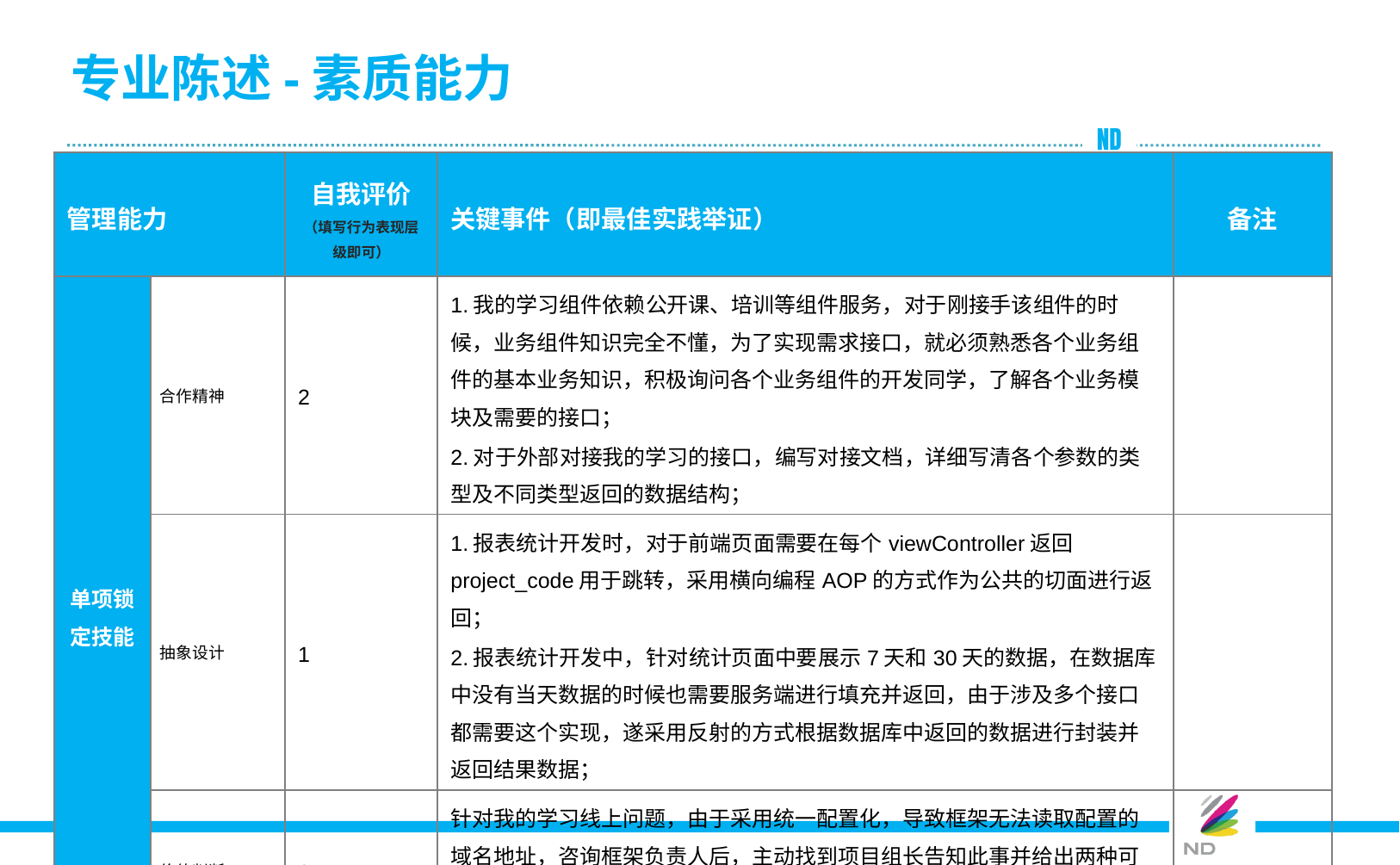

# 专业陈述-素质能力
| 管理能力 |  | 自我评价 （填写行为表现层级即可） | 关键事件（即最佳实践举证） | 备注 |
| --- | --- | --- | --- | --- |
| 单项锁定技能 | 合作精神 | 2 | 1.我的学习组件依赖公开课、培训等组件服务，对于刚接手该组件的时候，业务组件知识完全不懂，为了实现需求接口，就必须熟悉各个业务组件的基本业务知识，积极询问各个业务组件的开发同学，了解各个业务模块及需要的接口； 2.对于外部对接我的学习的接口，编写对接文档，详细写清各个参数的类型及不同类型返回的数据结构； |  |
|  | 抽象设计 | 1 | 1.报表统计开发时，对于前端页面需要在每个viewController返回project\_code用于跳转，采用横向编程AOP的方式作为公共的切面进行返回； 2.报表统计开发中，针对统计页面中要展示7天和30天的数据，在数据库中没有当天数据的时候也需要服务端进行填充并返回，由于涉及多个接口都需要这个实现，遂采用反射的方式根据数据库中返回的数据进行封装并返回结果数据； |  |
|  | 价值判断 | 1 | 针对我的学习线上问题，由于采用统一配置化，导致框架无法读取配置的域名地址，咨询框架负责人后，主动找到项目组长告知此事并给出两种可行性方案，最终为了统一化配置，采用在程序中读取并通过request的方式返回给前端； |  |
8